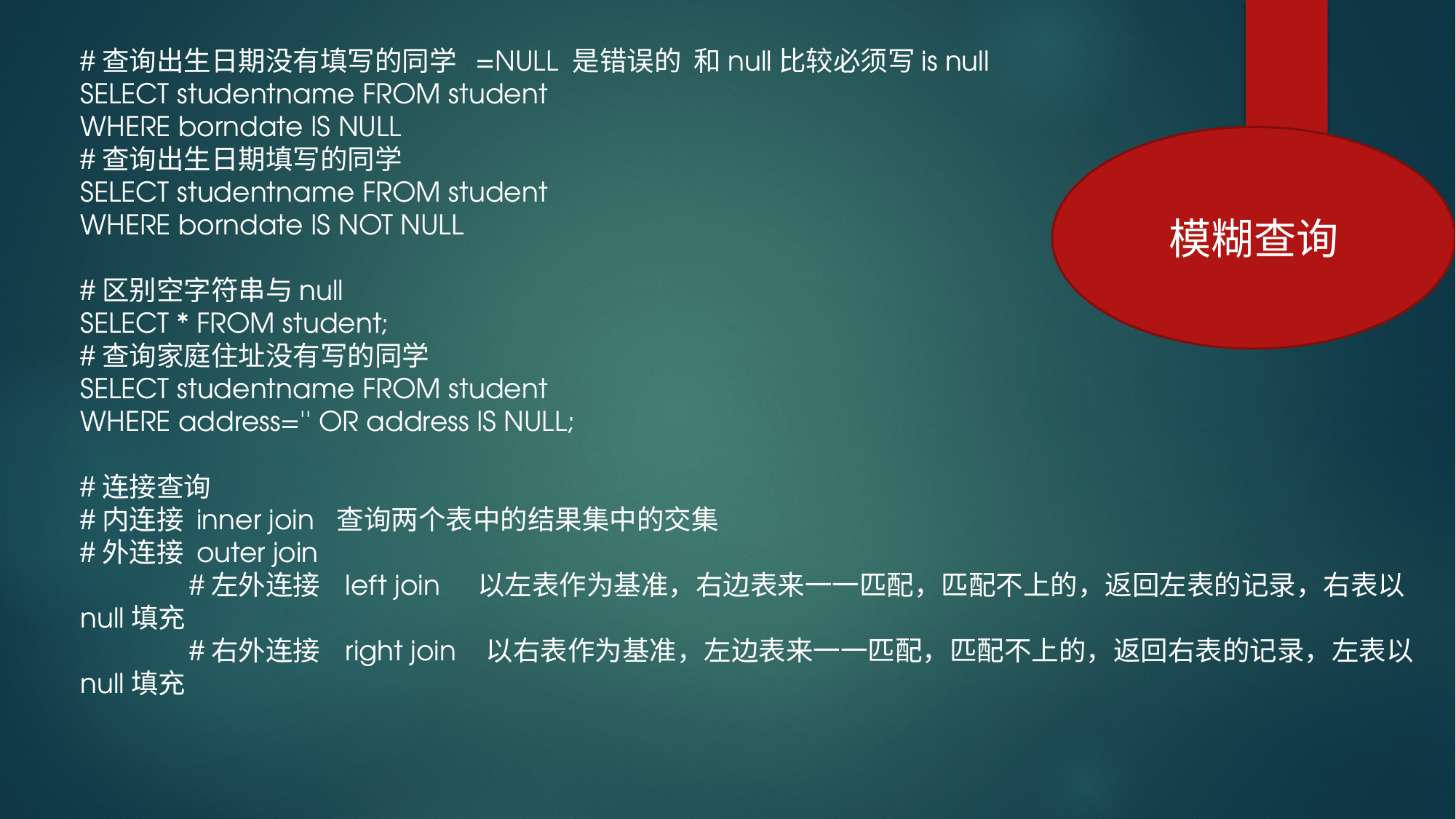

#查询出生日期没有填写的同学  =NULL 是错误的  和null比较必须写is null
SELECT studentname FROM student
WHERE borndate IS NULL
#查询出生日期填写的同学
SELECT studentname FROM student
WHERE borndate IS NOT NULL

#区别空字符串与null
SELECT * FROM student;
#查询家庭住址没有写的同学
SELECT studentname FROM student
WHERE address='' OR address IS NULL;

#连接查询
#内连接 inner join  查询两个表中的结果集中的交集
#外连接 outer join
	#左外连接   left join    以左表作为基准，右边表来一一匹配，匹配不上的，返回左表的记录，右表以null填充
	#右外连接   right join   以右表作为基准，左边表来一一匹配，匹配不上的，返回右表的记录，左表以null填充

模糊查询